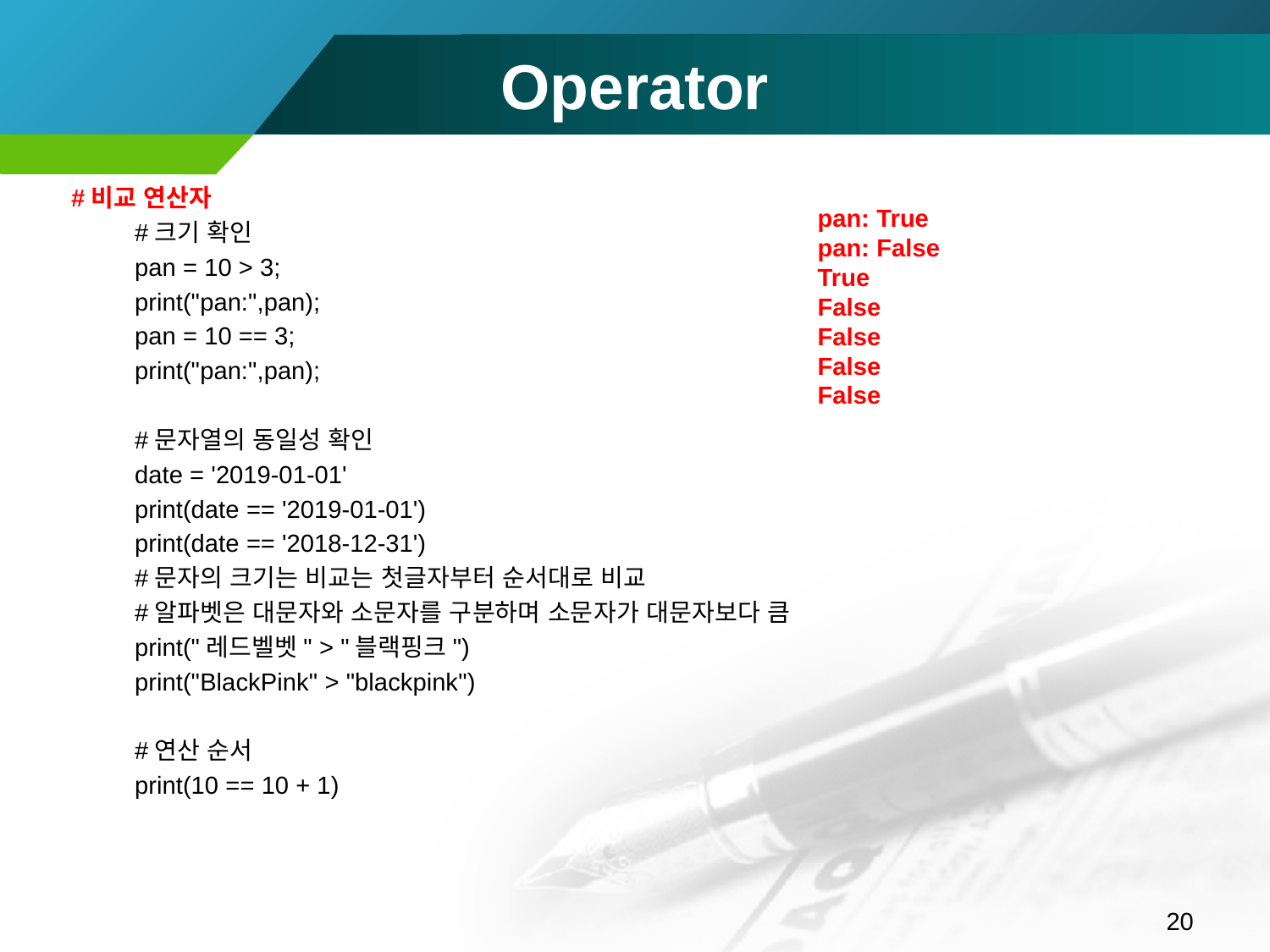

# Operator
#비교 연산자
﻿#크기 확인
pan = 10 > 3;
print("pan:",pan);
pan = 10 == 3;
print("pan:",pan);

#문자열의 동일성 확인
date = '2019-01-01'
print(date == '2019-01-01')
print(date == '2018-12-31')
#문자의 크기는 비교는 첫글자부터 순서대로 비교
#알파벳은 대문자와 소문자를 구분하며 소문자가 대문자보다 큼
print("레드벨벳" > "블랙핑크")
print("BlackPink" > "blackpink")

#연산 순서
print(10 == 10 + 1)
﻿pan: True
pan: False
True
False
False
False
False
20